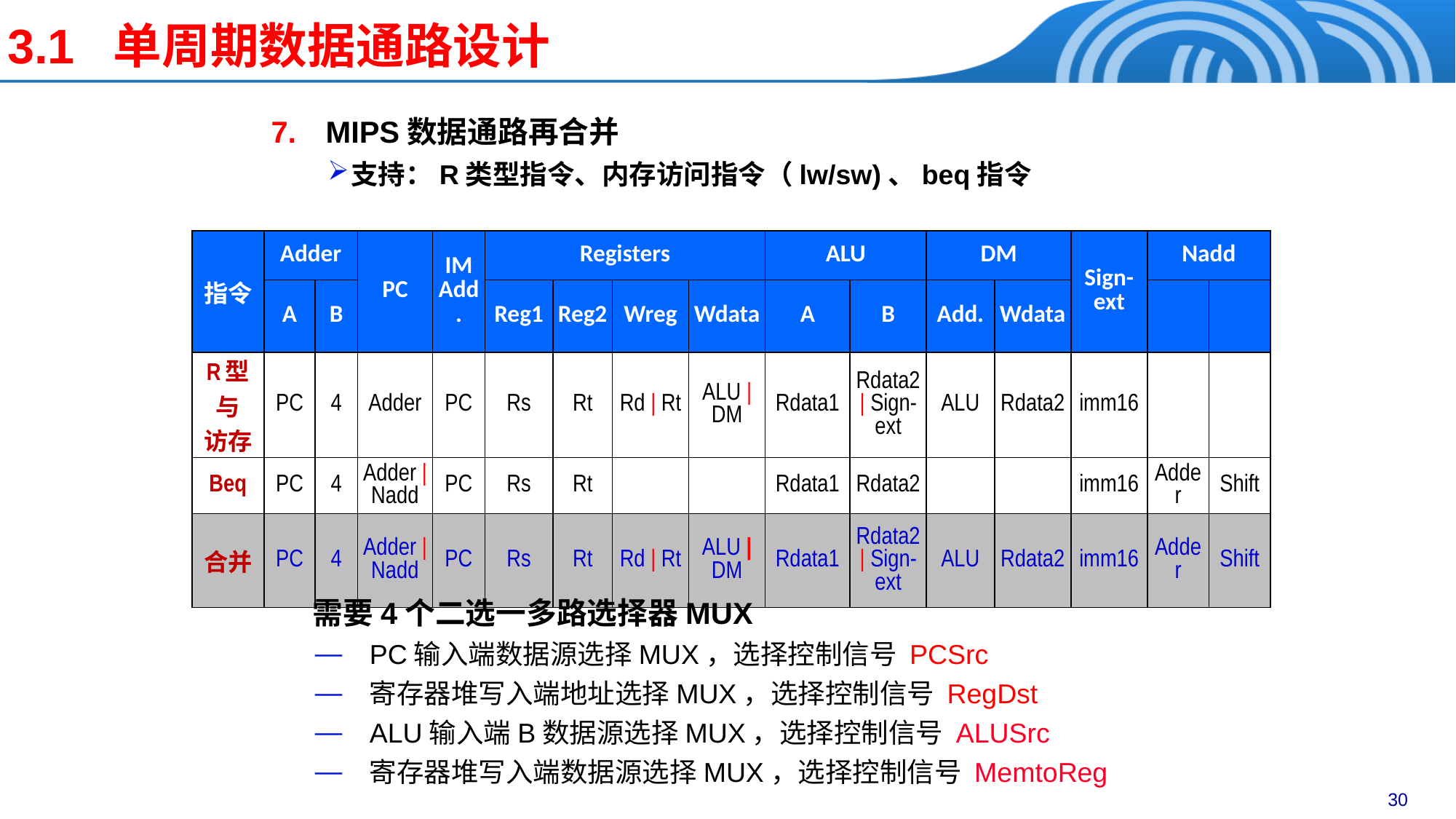

# 3.1  单周期数据通路设计
MIPS数据通路再合并
支持：R类型指令、内存访问指令（lw/sw)、beq指令
| 指令 | Adder |  | PC | IM Add. | Registers |  |  |  | ALU |  | DM |  | Sign- ext | Nadd |  |
| --- | --- | --- | --- | --- | --- | --- | --- | --- | --- | --- | --- | --- | --- | --- | --- |
|  | A | B |  |  | Reg1 | Reg2 | Wreg | Wdata | A | B | Add. | Wdata |  |  |  |
| R型与 访存 | PC | 4 | Adder | PC | Rs | Rt | Rd | Rt | ALU | DM | Rdata1 | Rdata2 | Sign-ext | ALU | Rdata2 | imm16 |  |  |
| Beq | PC | 4 | Adder | Nadd | PC | Rs | Rt |  |  | Rdata1 | Rdata2 |  |  | imm16 | Adder | Shift |
| 合并 | PC | 4 | Adder | Nadd | PC | Rs | Rt | Rd | Rt | ALU | DM | Rdata1 | Rdata2 | Sign-ext | ALU | Rdata2 | imm16 | Adder | Shift |
需要4个二选一多路选择器MUX
PC输入端数据源选择MUX，选择控制信号 PCSrc
寄存器堆写入端地址选择MUX，选择控制信号 RegDst
ALU输入端B数据源选择MUX，选择控制信号 ALUSrc
寄存器堆写入端数据源选择MUX，选择控制信号 MemtoReg